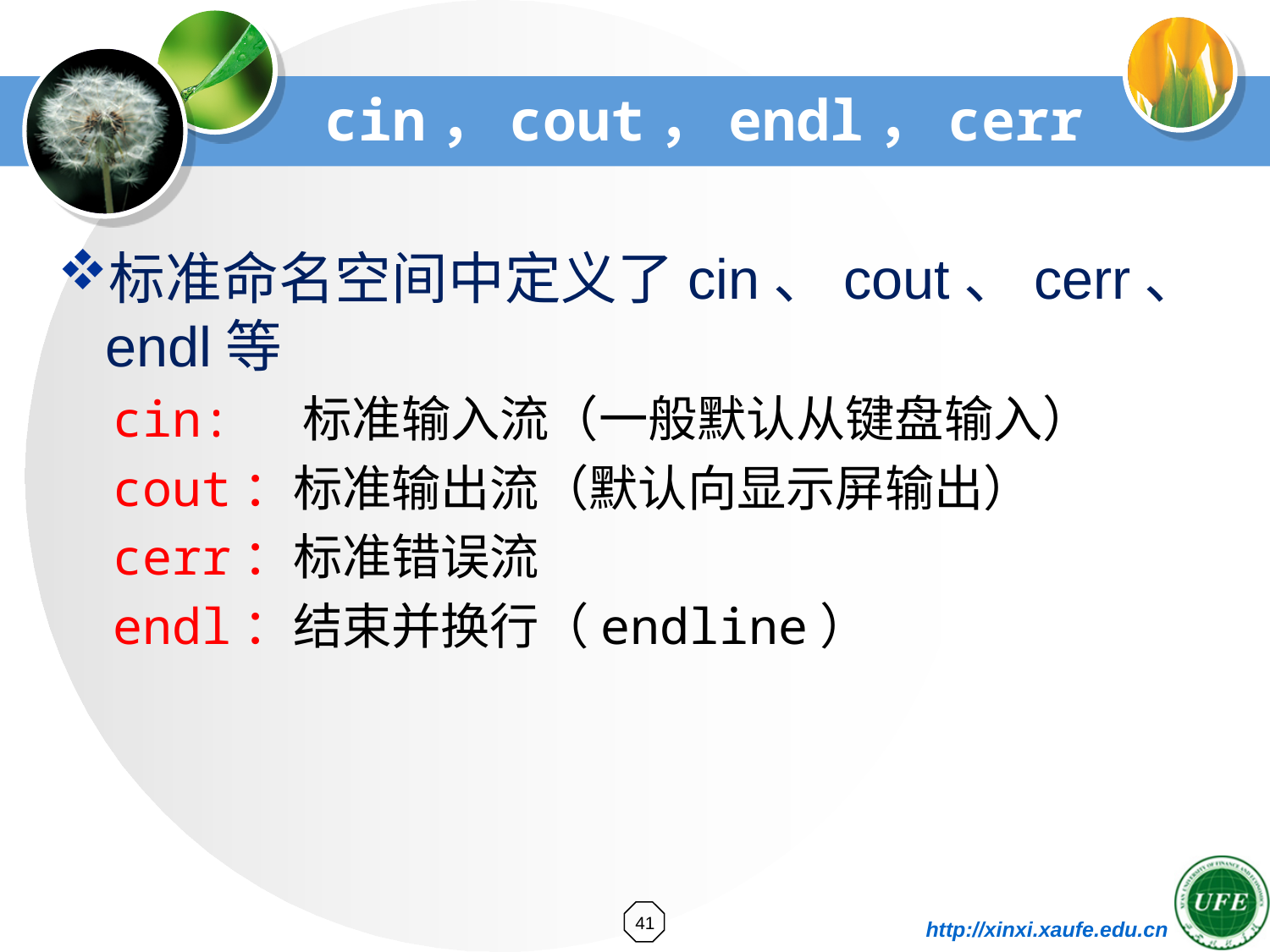

# cin，cout，endl，cerr
标准命名空间中定义了cin、cout、cerr、endl等
cin:  标准输入流（一般默认从键盘输入）
cout：标准输出流（默认向显示屏输出）
cerr：标准错误流
endl：结束并换行（endline）

41
http://xinxi.xaufe.edu.cn